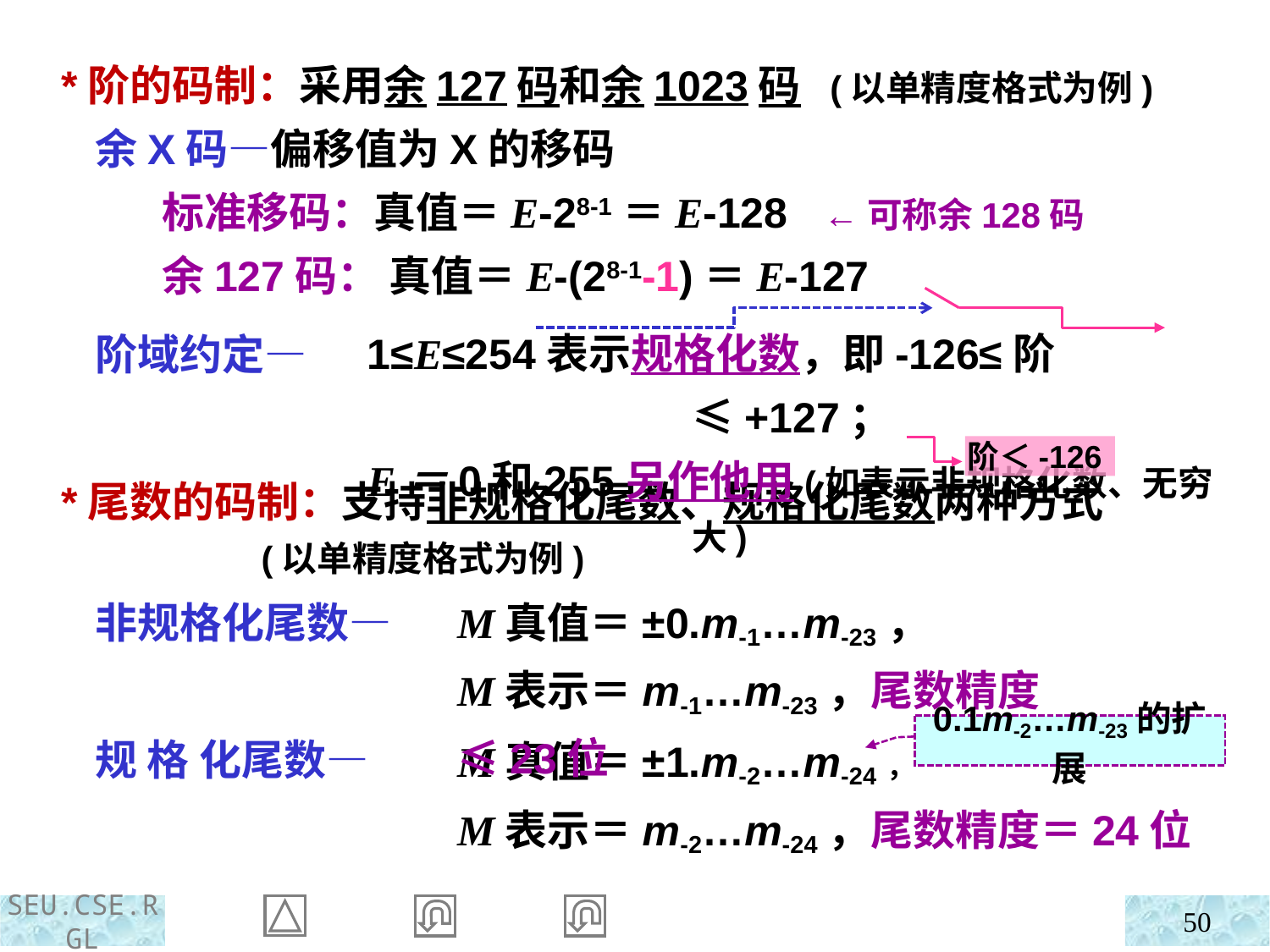

*阶的码制：采用余127码和余1023码  (以单精度格式为例)
     余X码—偏移值为X的移码
            标准移码：真值＝E-28-1＝E-128   ←可称余128码
            余127码： 真值＝E-(28-1-1)＝E-127
     阶域约定—
阶＜-126
1≤E≤254表示规格化数，即-126≤阶≤+127；
E＝0和255另作他用(如表示非规格化数、无穷大)
  *尾数的码制：支持非规格化尾数、规格化尾数两种方式
                       (以单精度格式为例)
     非规格化尾数—

     规 格 化尾数—
M真值＝±0.m-1…m-23，
M表示＝m-1…m-23，尾数精度≤23位
M真值＝±1.m-2…m-24，
M表示＝m-2…m-24，尾数精度＝24位
0.1m-2…m-23的扩展

50